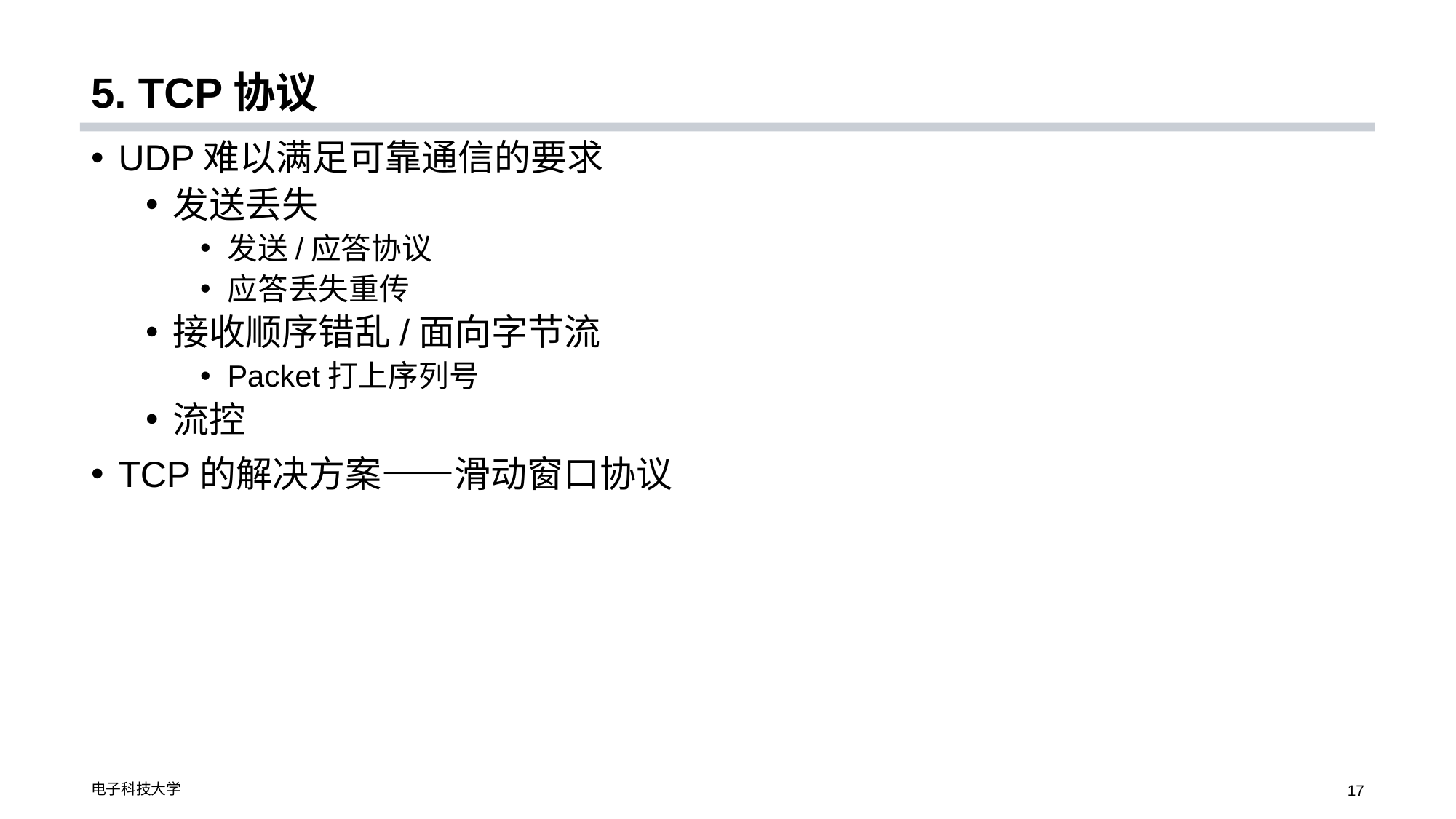

# 5. TCP协议
UDP难以满足可靠通信的要求
发送丢失
发送/应答协议
应答丢失重传
接收顺序错乱/面向字节流
Packet打上序列号
流控
TCP的解决方案——滑动窗口协议
电子科技大学
17